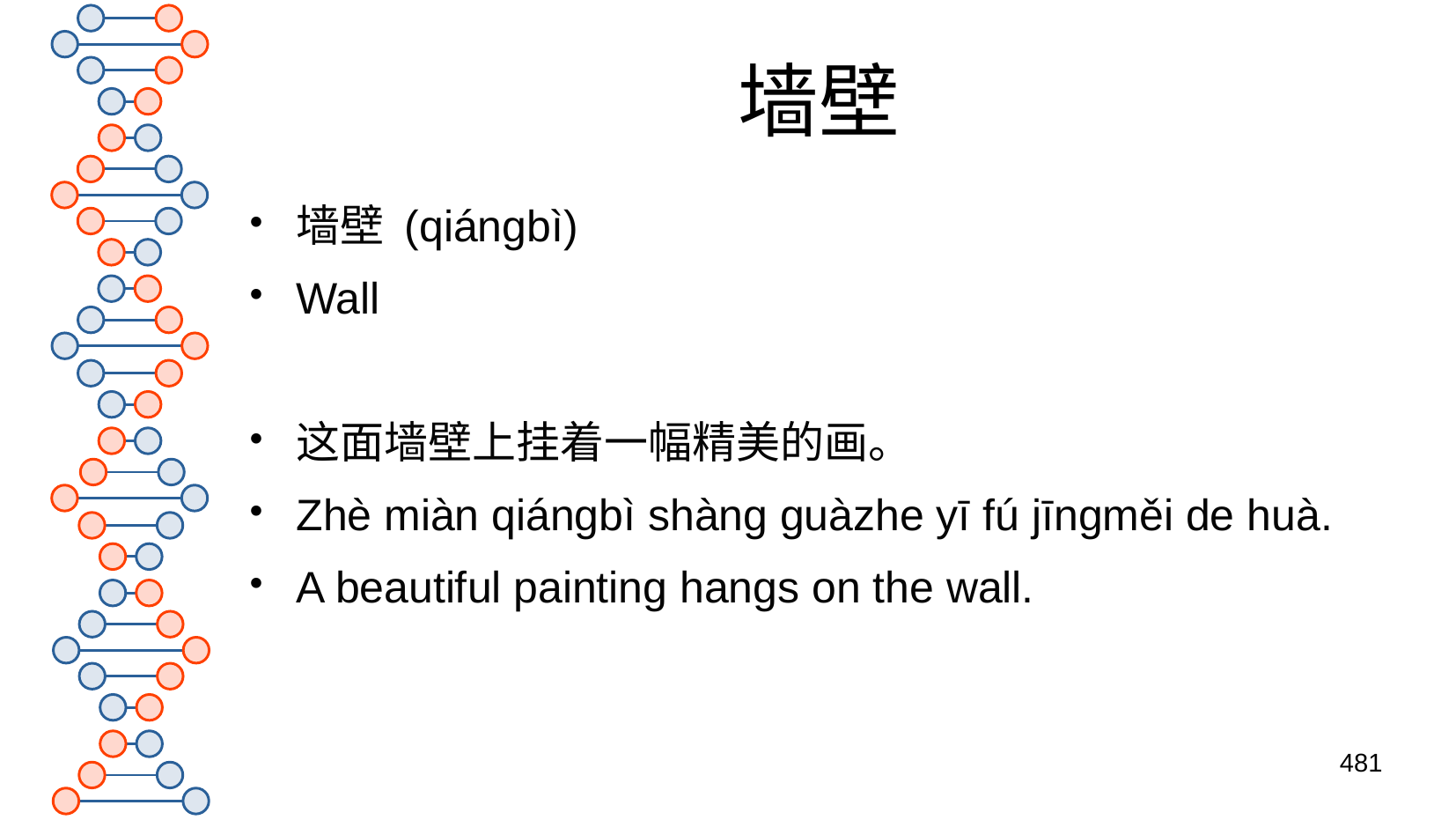

# 墙壁
墙壁 (qiángbì)
Wall

这面墙壁上挂着一幅精美的画。
Zhè miàn qiángbì shàng guàzhe yī fú jīngměi de huà.
A beautiful painting hangs on the wall.

481